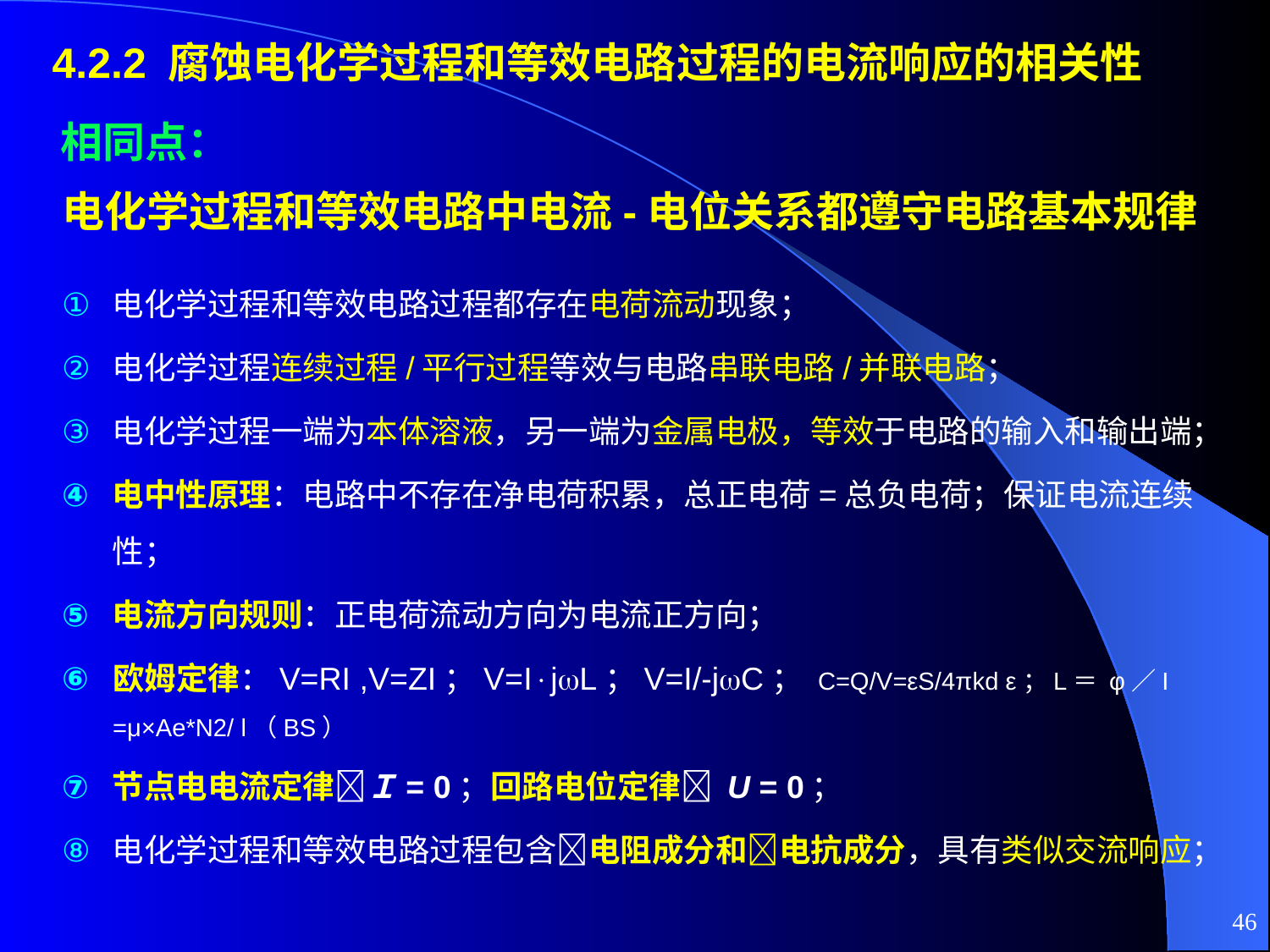

4.2.2 腐蚀电化学过程和等效电路过程的电流响应的相关性
	相同点：
电化学过程和等效电路中电流-电位关系都遵守电路基本规律

电化学过程和等效电路过程都存在电荷流动现象；
电化学过程连续过程/平行过程等效与电路串联电路/并联电路；
电化学过程一端为本体溶液，另一端为金属电极，等效于电路的输入和输出端；
电中性原理：电路中不存在净电荷积累，总正电荷=总负电荷；保证电流连续性；
电流方向规则：正电荷流动方向为电流正方向；
欧姆定律：V=RI ,V=ZI；V=I⋅jωL；V=I/-jωC； C=Q/V=εS/4πkd ε；L＝ φ／I =μ×Ae*N2/ l（BS）
节点电电流定律∑Ｉ= 0；回路电位定律∑ U = 0；
电化学过程和等效电路过程包含±电阻成分和±电抗成分，具有类似交流响应；

46